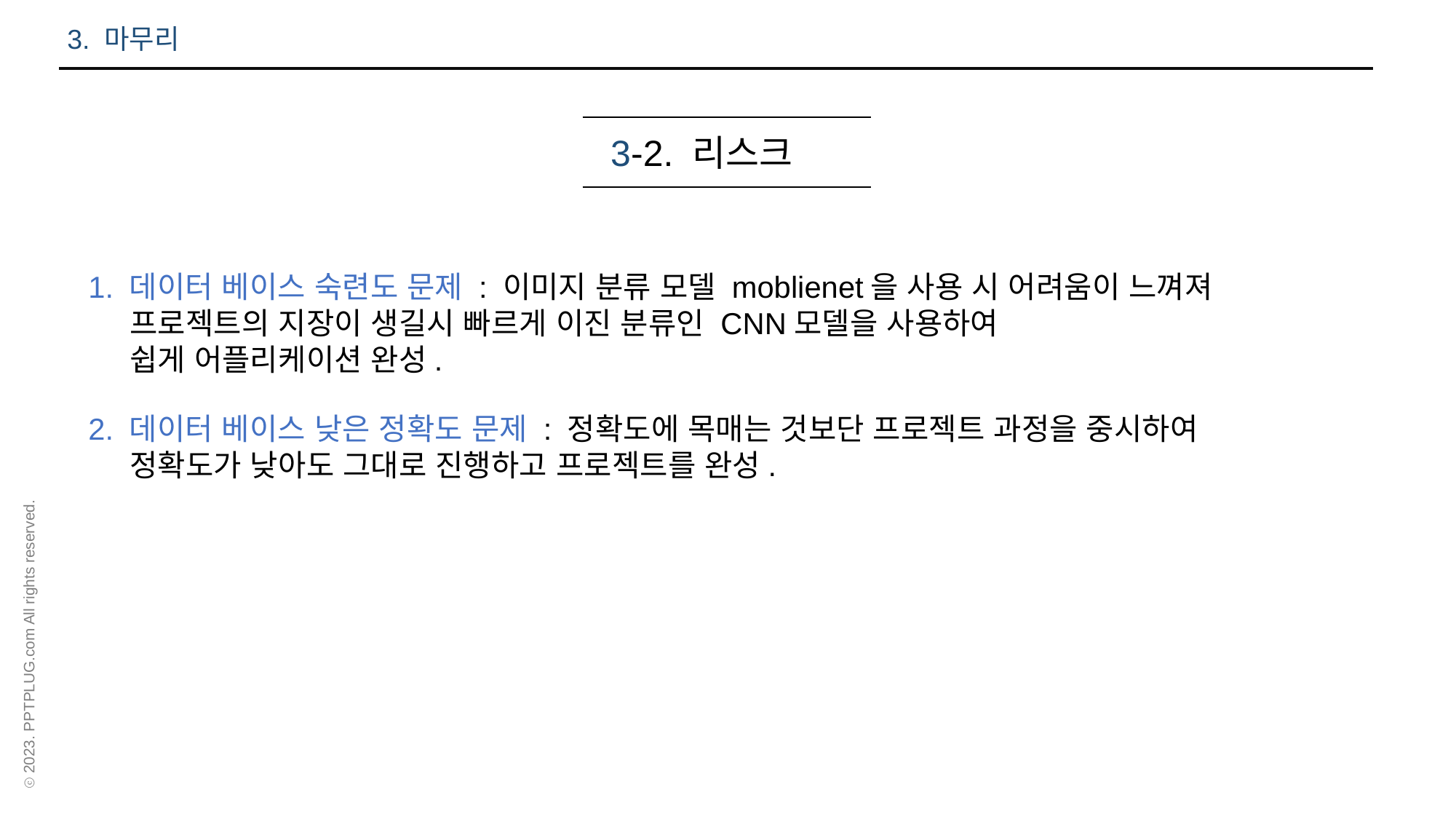

3. 마무리
3-2. 리스크
1. 데이터 베이스 숙련도 문제 : 이미지 분류 모델 moblienet을 사용 시 어려움이 느껴져
    프로젝트의 지장이 생길시 빠르게 이진 분류인 CNN모델을 사용하여
    쉽게 어플리케이션 완성.

2. 데이터 베이스 낮은 정확도 문제 : 정확도에 목매는 것보단 프로젝트 과정을 중시하여
    정확도가 낮아도 그대로 진행하고 프로젝트를 완성.